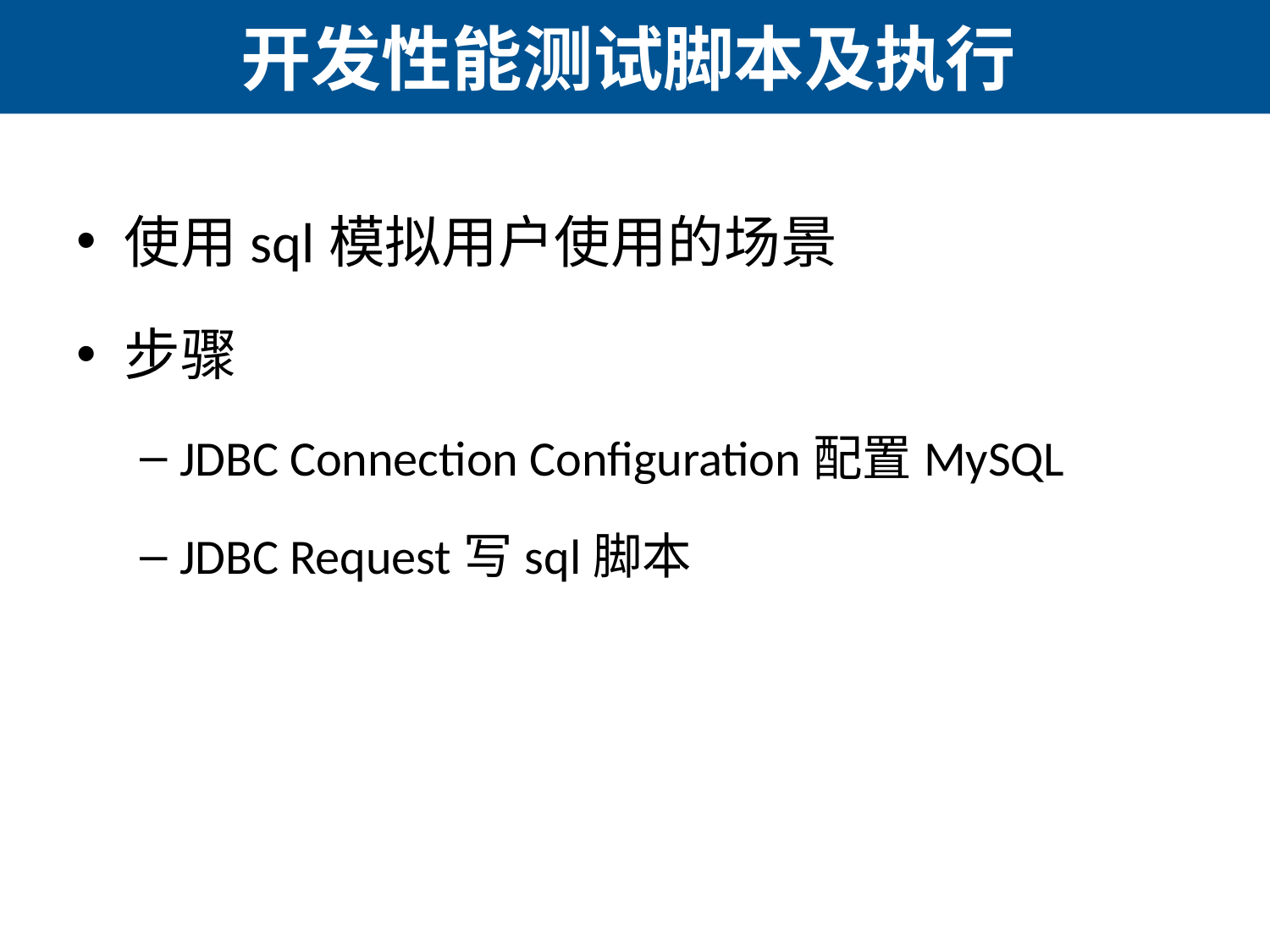

# 开发性能测试脚本及执行
使用sql模拟用户使用的场景
步骤
JDBC Connection Configuration配置MySQL
JDBC Request写sql脚本